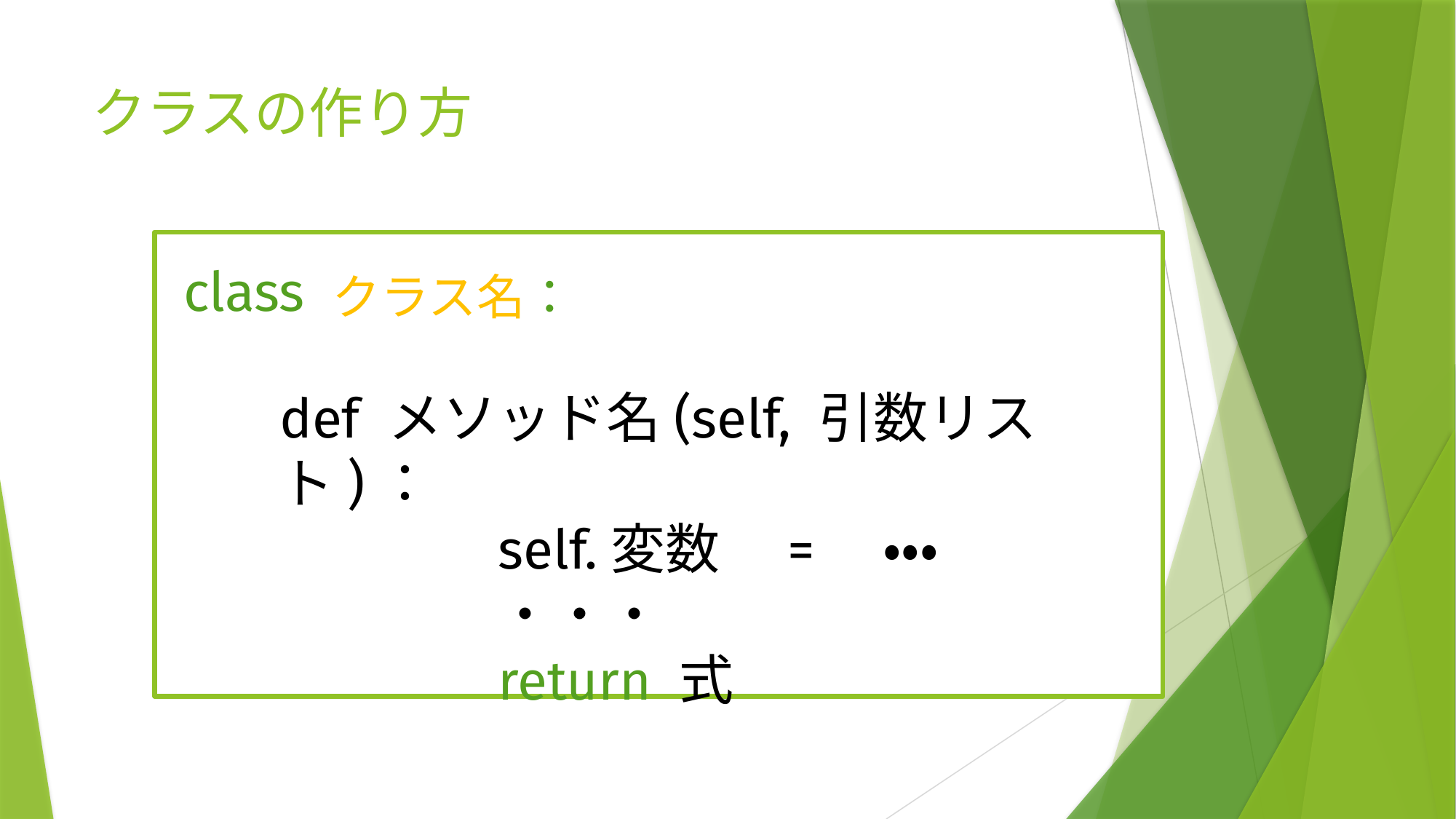

# クラスの作り方

class
クラス名：
def メソッド名(self, 引数リスト)：
		self.変数　=　・・・
		・・・
		return 式